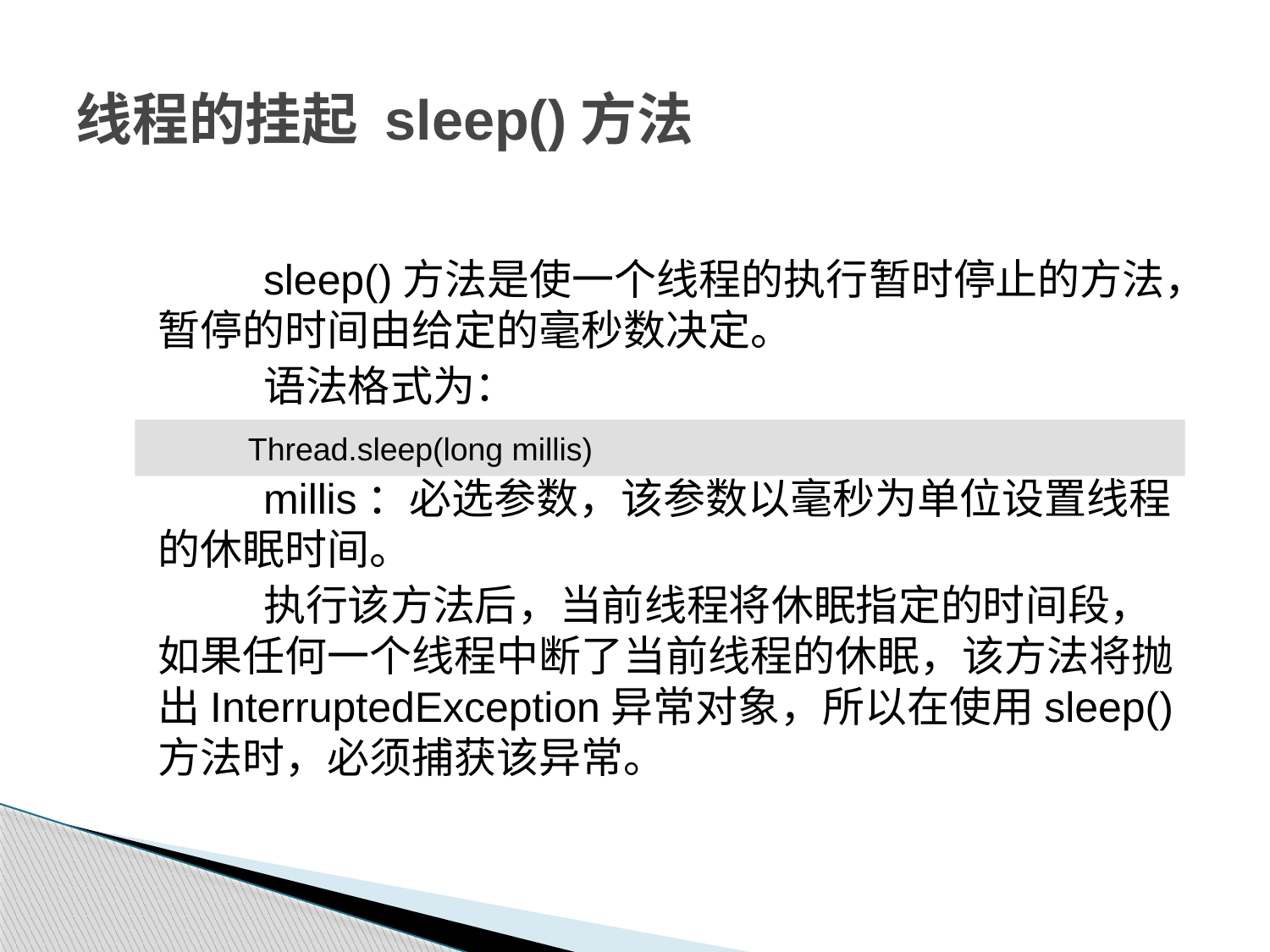

# 线程的挂起 sleep()方法
sleep()方法是使一个线程的执行暂时停止的方法，暂停的时间由给定的毫秒数决定。
语法格式为：

millis：必选参数，该参数以毫秒为单位设置线程的休眠时间。
执行该方法后，当前线程将休眠指定的时间段，如果任何一个线程中断了当前线程的休眠，该方法将抛出InterruptedException异常对象，所以在使用sleep()方法时，必须捕获该异常。

Thread.sleep(long millis)